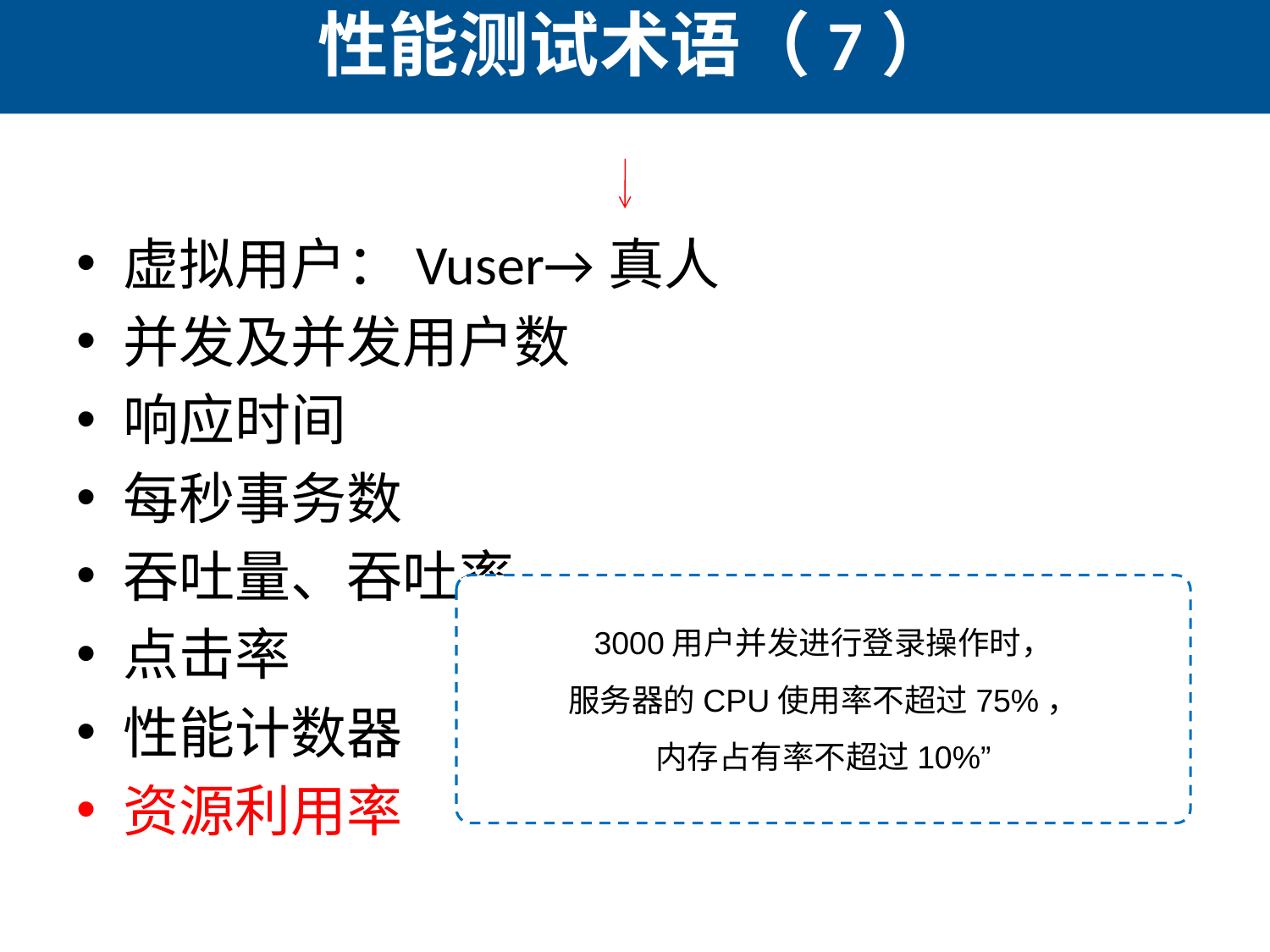

# 性能测试术语（7）
虚拟用户：Vuser→真人
并发及并发用户数
响应时间
每秒事务数
吞吐量、吞吐率
点击率
性能计数器
资源利用率

3000用户并发进行登录操作时，
服务器的CPU使用率不超过75%，
内存占有率不超过10%”